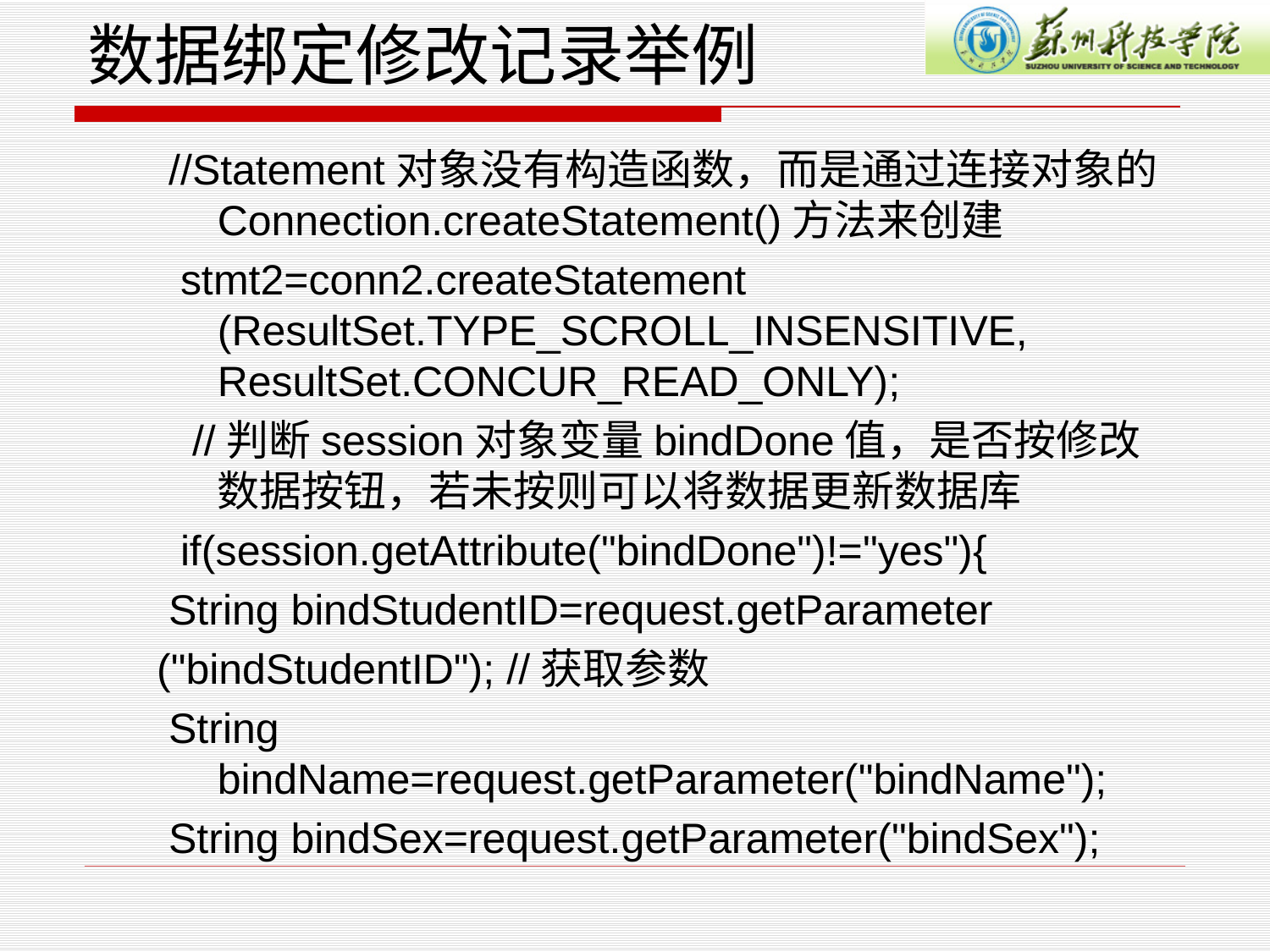

# 数据绑定修改记录举例
 //Statement对象没有构造函数，而是通过连接对象的Connection.createStatement()方法来创建
  stmt2=conn2.createStatement (ResultSet.TYPE_SCROLL_INSENSITIVE, ResultSet.CONCUR_READ_ONLY);
   //判断session对象变量bindDone值，是否按修改数据按钮，若未按则可以将数据更新数据库
  if(session.getAttribute("bindDone")!="yes"){
 String bindStudentID=request.getParameter
("bindStudentID"); //获取参数
 String bindName=request.getParameter("bindName");
 String bindSex=request.getParameter("bindSex");